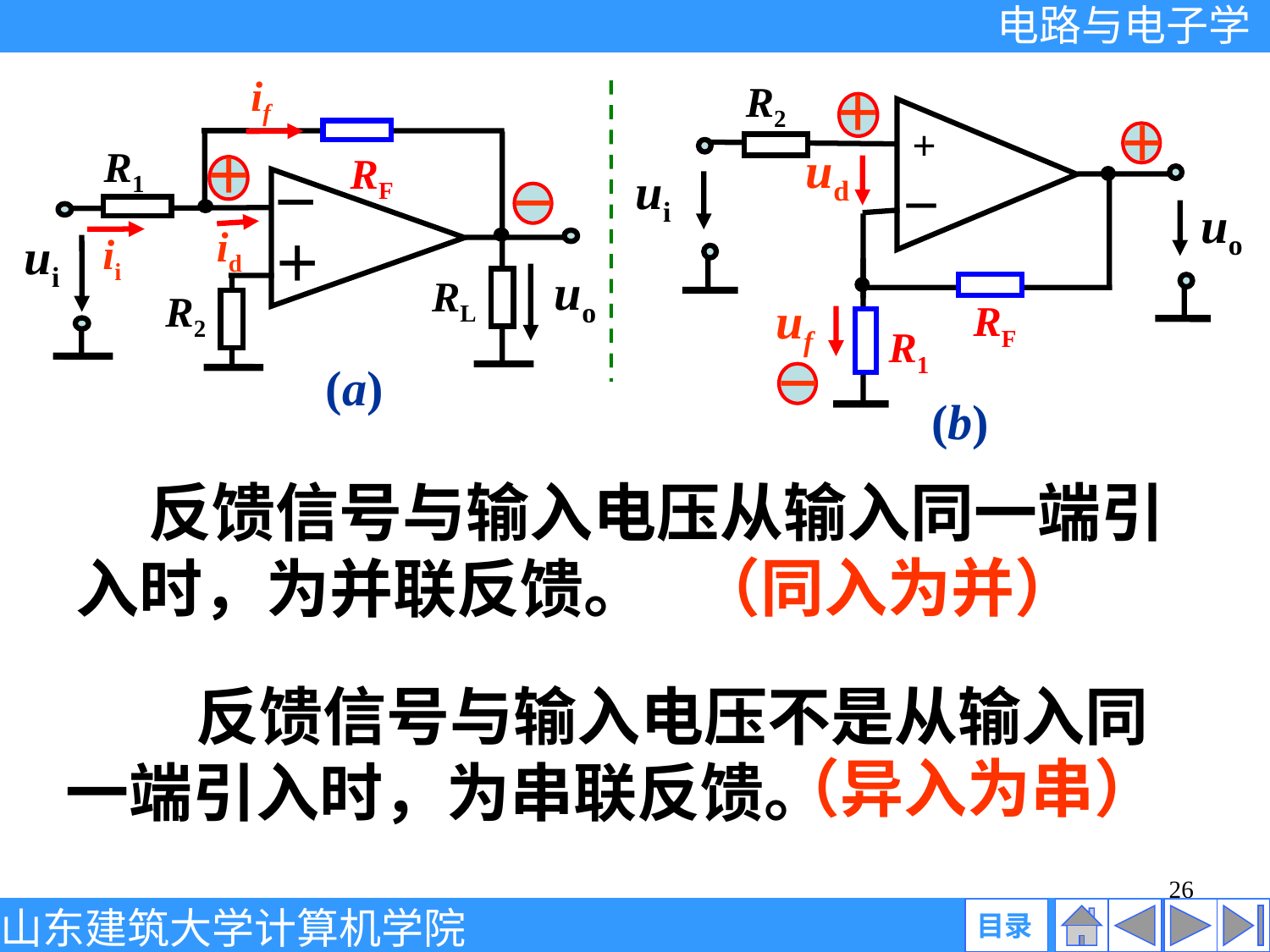

if

R1
＋

RF

－
－

id
ui
ii

＋

uo
RL

R2

(a)

R2

+

ui

－

uo

RF

R1

(b)
＋

＋

ud

uf

－

    反馈信号与输入电压从输入同一端引入时，为并联反馈。
（同入为并）
        反馈信号与输入电压不是从输入同一端引入时，为串联反馈。
（异入为串）